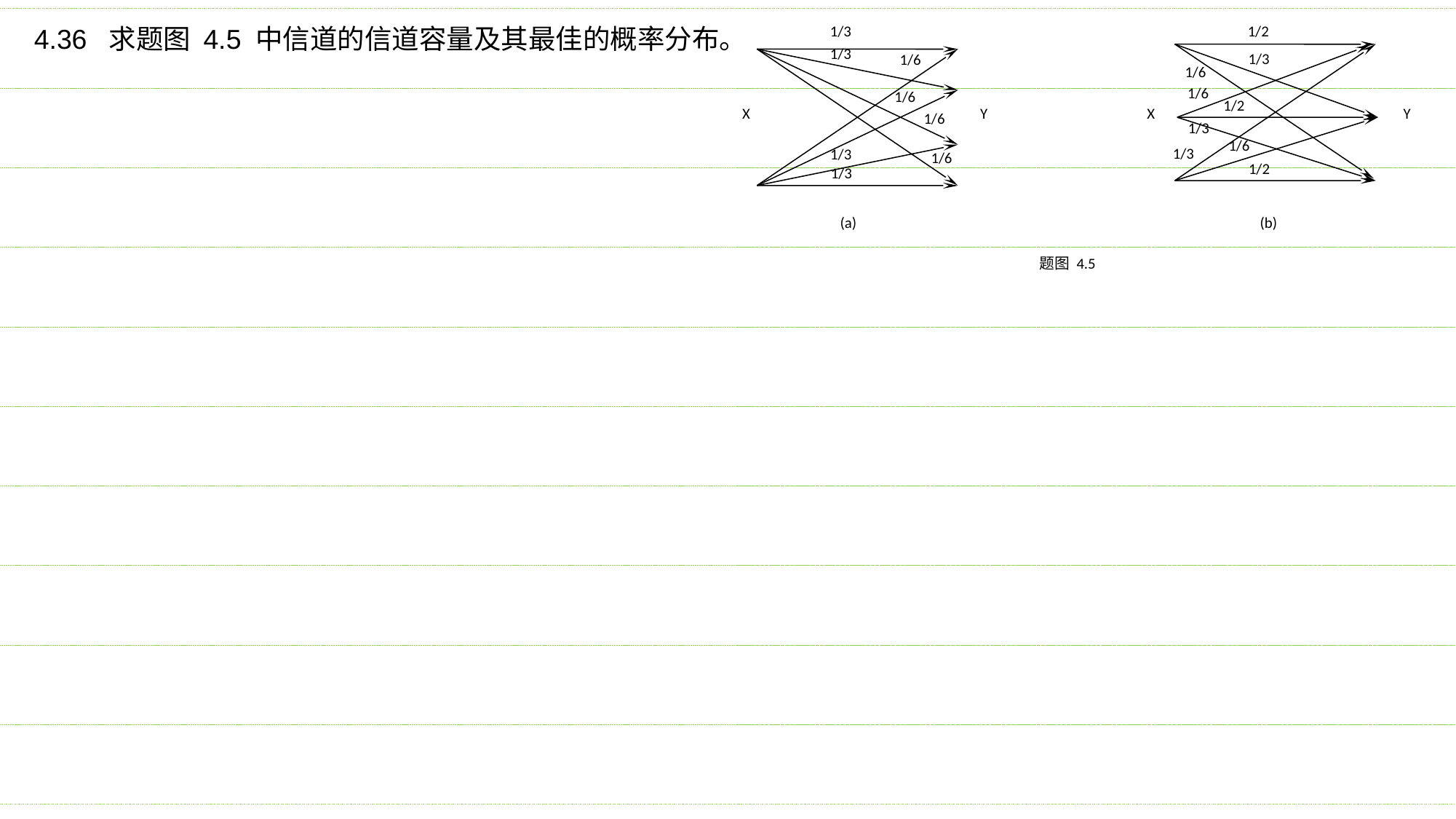

4.36  求题图 4.5 中信道的信道容量及其最佳的概率分布。

1/3
1/2
1/3

1/3
1/6
1/6
1/6
1/6

1/2
X
Y
X
Y
1/6

1/3
1/6
1/3

1/3
1/6
1/2
1/3

(a)
(b)
题图 4.5